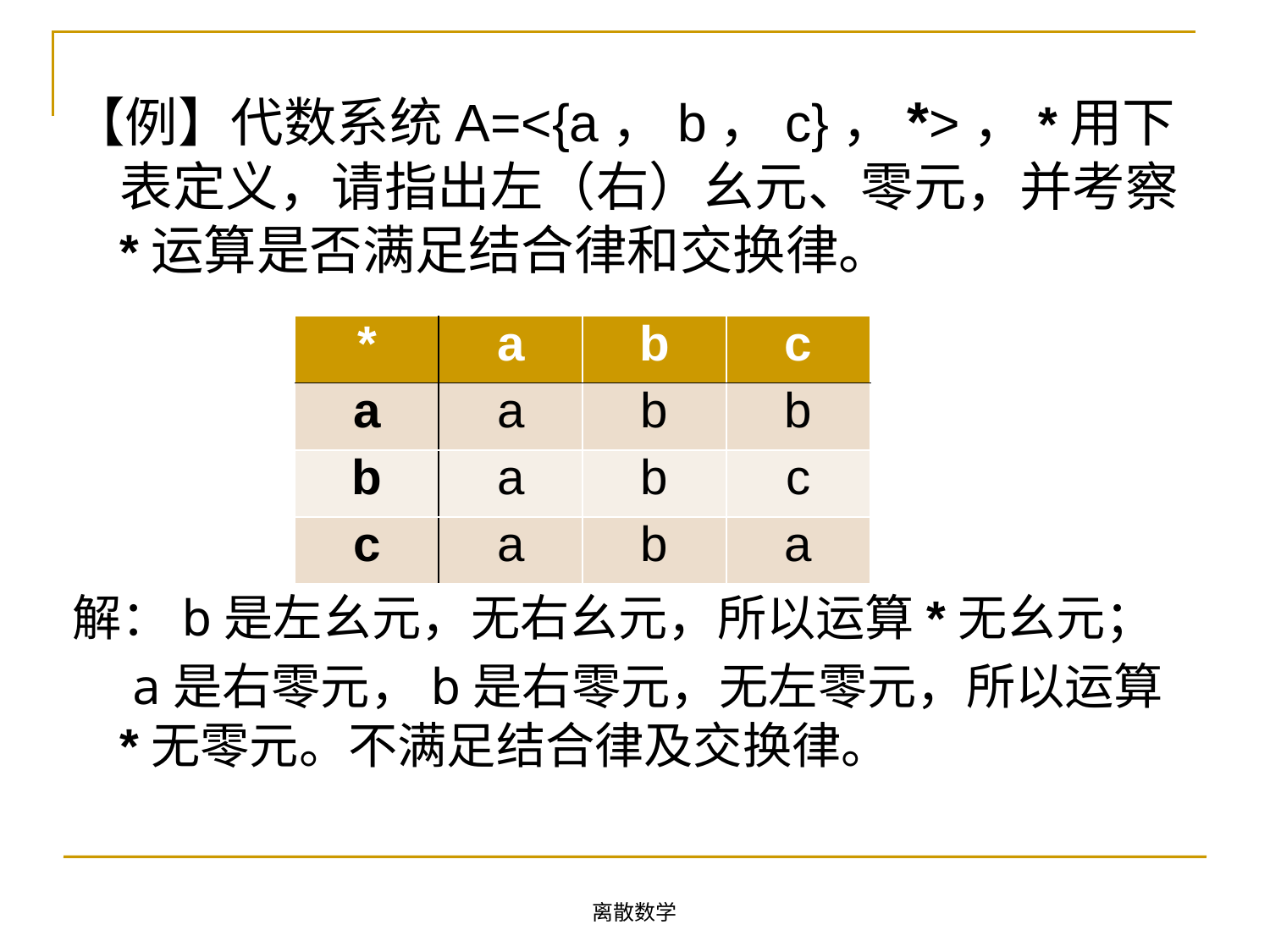

【例】代数系统A=<{a，b，c}，*>，*用下表定义，请指出左（右）幺元、零元，并考察*运算是否满足结合律和交换律。

解：b是左幺元，无右幺元，所以运算*无幺元；
  a是右零元，b是右零元，无左零元，所以运算*无零元。不满足结合律及交换律。
| \* | a | b | c |
| --- | --- | --- | --- |
| a | a | b | b |
| b | a | b | c |
| c | a | b | a |

32
离散数学